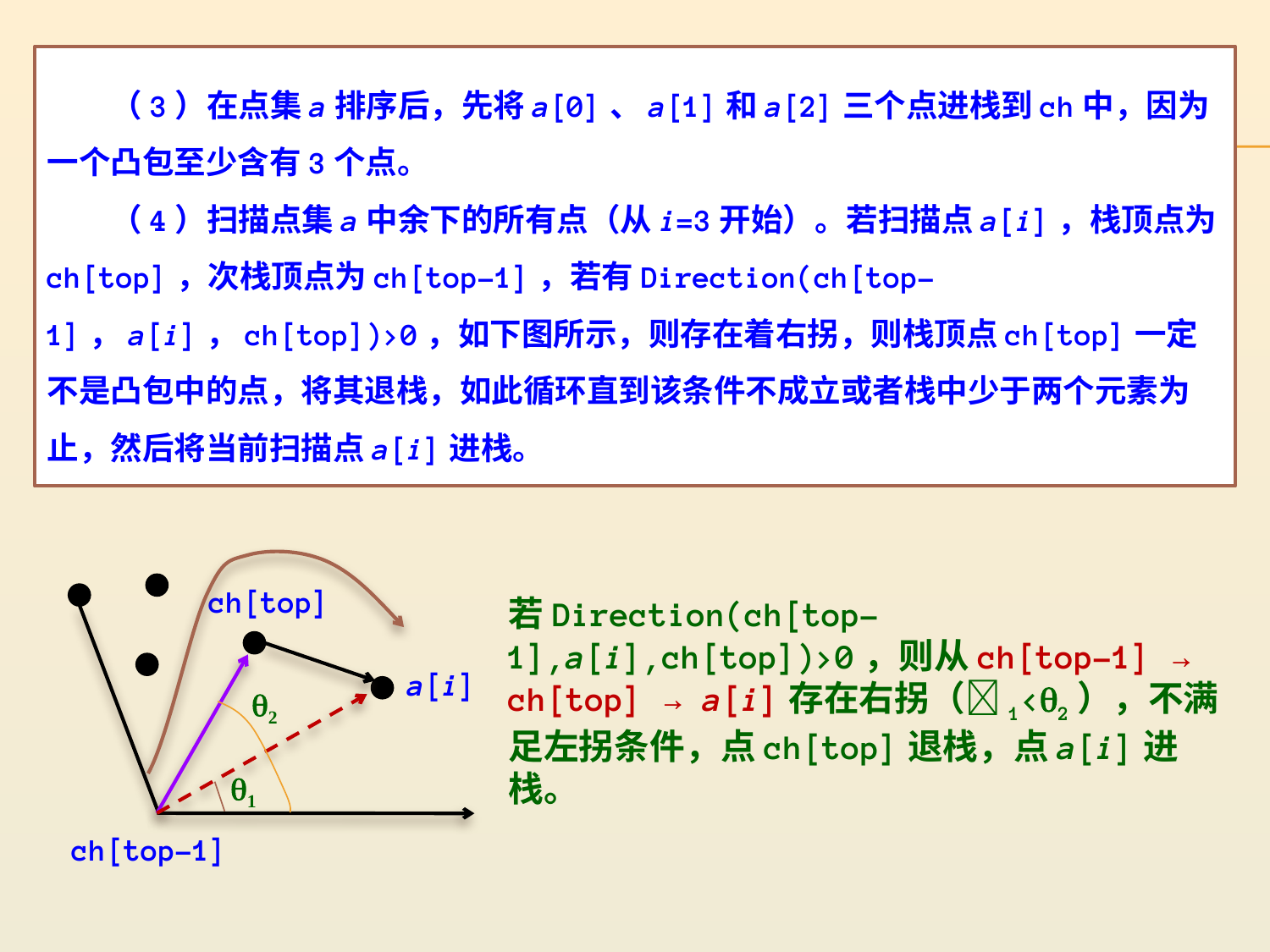

（3）在点集a排序后，先将a[0]、a[1]和a[2]三个点进栈到ch中，因为一个凸包至少含有3个点。
　　（4）扫描点集a中余下的所有点（从i=3开始）。若扫描点a[i]，栈顶点为ch[top]，次栈顶点为ch[top-1]，若有Direction(ch[top-1]，a[i]，ch[top])>0，如下图所示，则存在着右拐，则栈顶点ch[top]一定不是凸包中的点，将其退栈，如此循环直到该条件不成立或者栈中少于两个元素为止，然后将当前扫描点a[i]进栈。

ch[top]

a[i]

θ2

θ1
ch[top-1]
若Direction(ch[top-1],a[i],ch[top])>0，则从ch[top-1] → ch[top] → a[i]存在右拐（θ1<θ2），不满足左拐条件，点ch[top]退栈，点a[i]进栈。